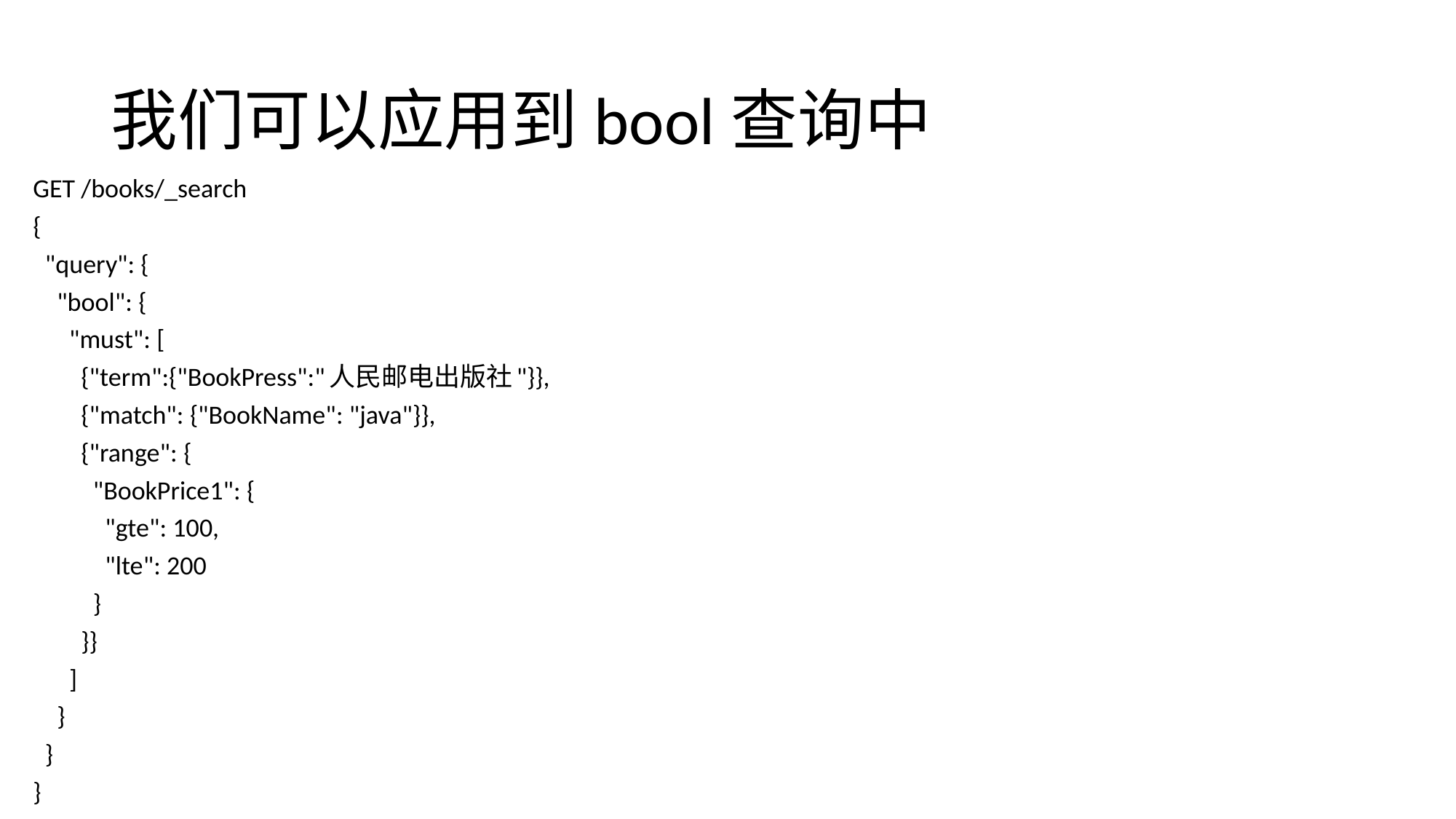

# 我们可以应用到bool查询中
GET /books/_search
{
  "query": {
    "bool": {
      "must": [
        {"term":{"BookPress":"人民邮电出版社"}},
        {"match": {"BookName": "java"}},
        {"range": {
          "BookPrice1": {
            "gte": 100,
            "lte": 200
          }
        }}
      ]
    }
  }
}